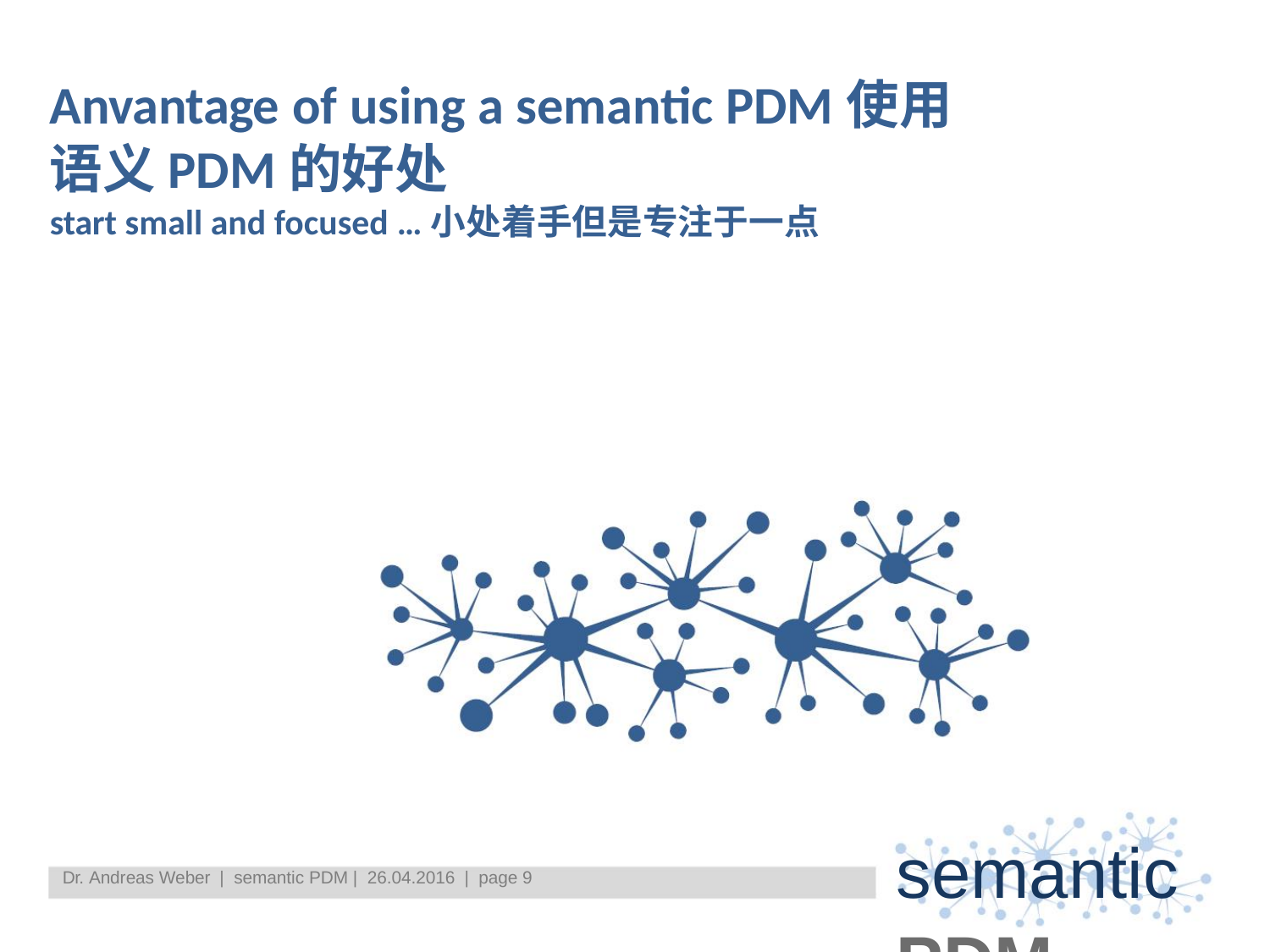

Anvantage of using a semantic PDM使用语义PDM的好处
start small and focused …小处着手但是专注于一点
semantic PDM
Dr. Andreas Weber | semantic PDM | 26.04.2016 | page 9